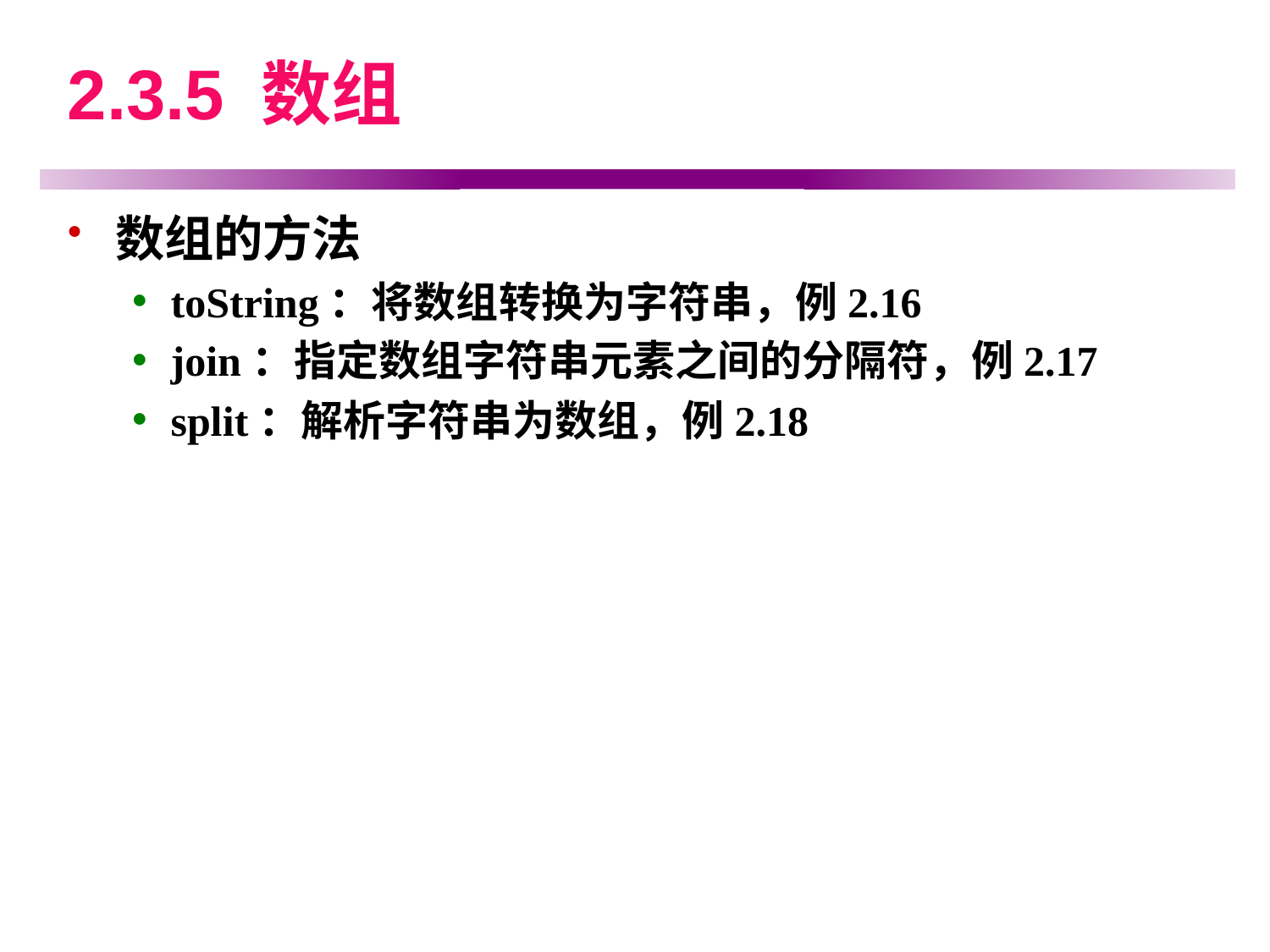

# 2.3.5 数组
数组的方法
toString：将数组转换为字符串，例2.16
join：指定数组字符串元素之间的分隔符，例2.17
split：解析字符串为数组，例2.18